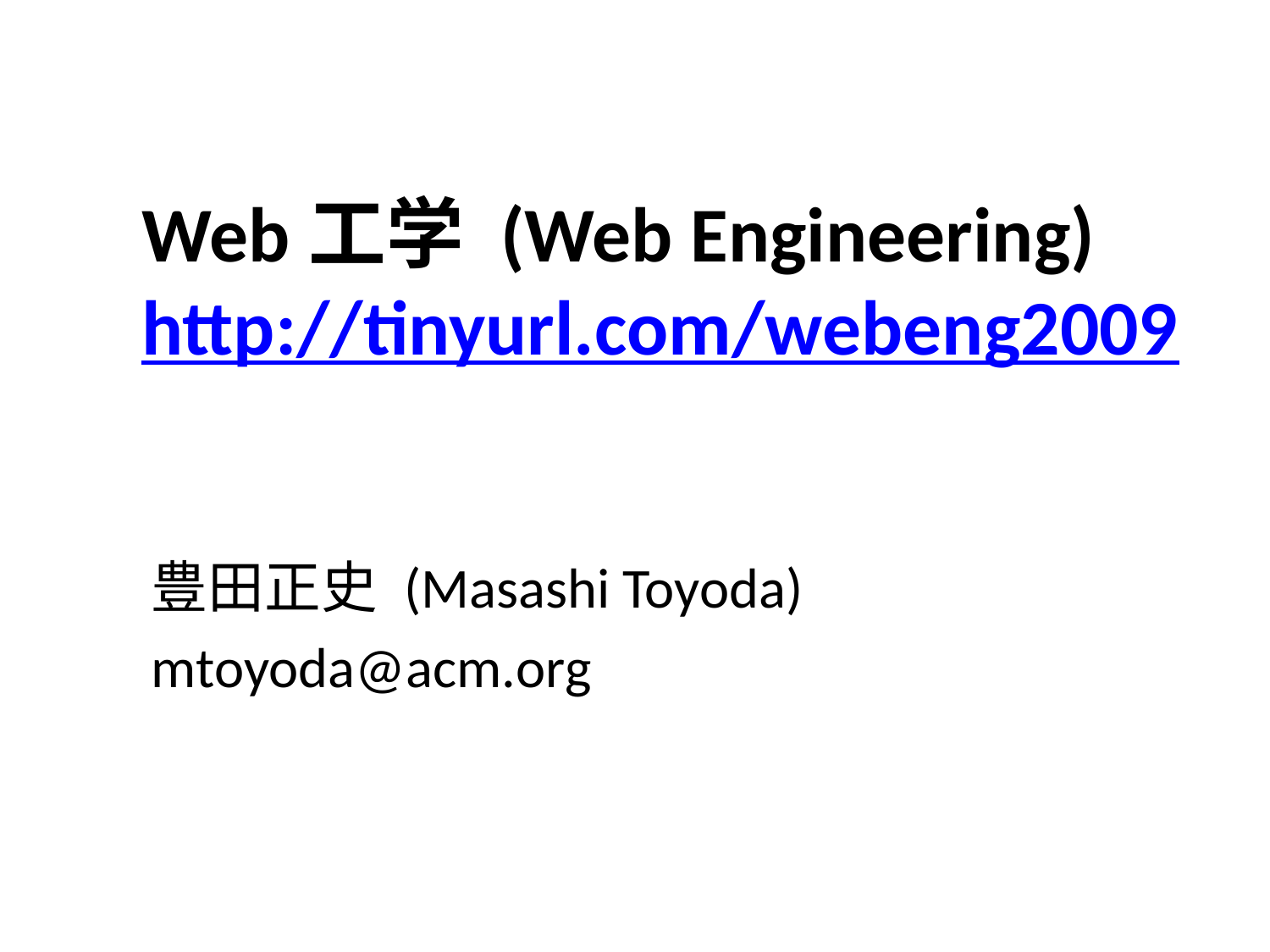

# Web工学 (Web Engineering) http://tinyurl.com/webeng2009
豊田正史 (Masashi Toyoda)
mtoyoda@acm.org